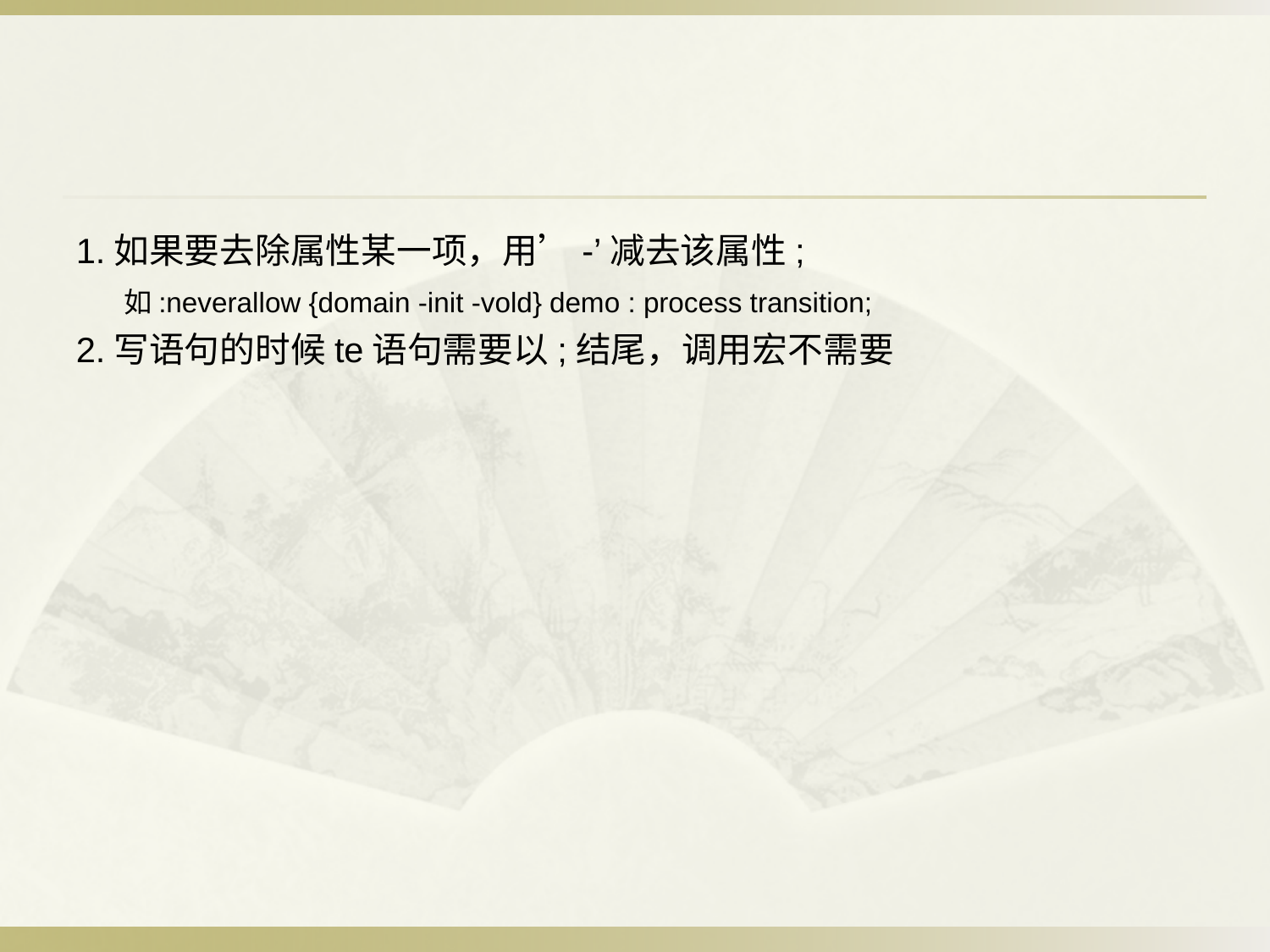

#
1.如果要去除属性某一项，用’-’减去该属性;
	如:neverallow {domain -init -vold} demo : process transition;
2.写语句的时候te语句需要以;结尾，调用宏不需要